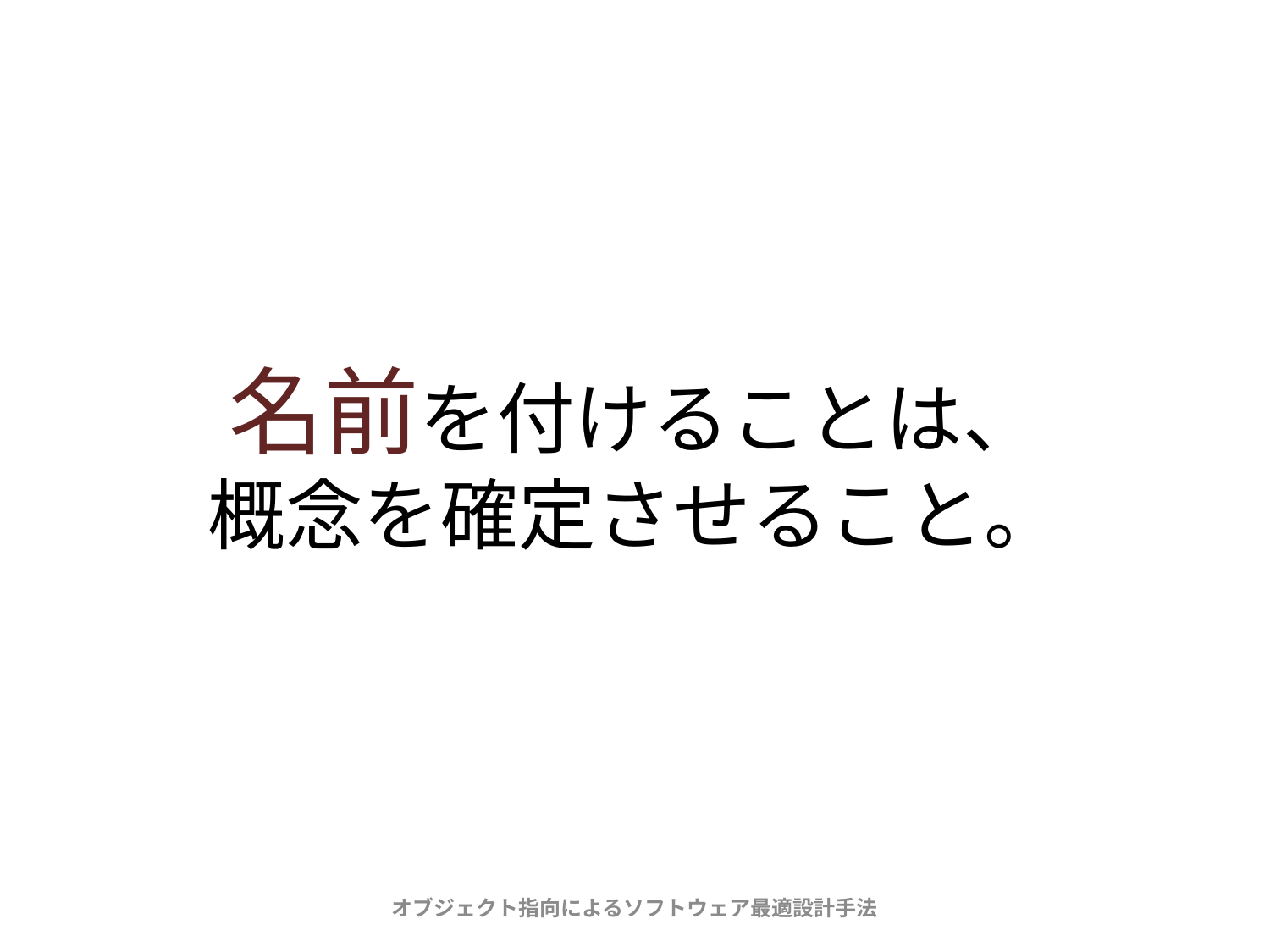

# 名前を付けることは、 概念を確定させること。
オブジェクト指向によるソフトウェア最適設計手法